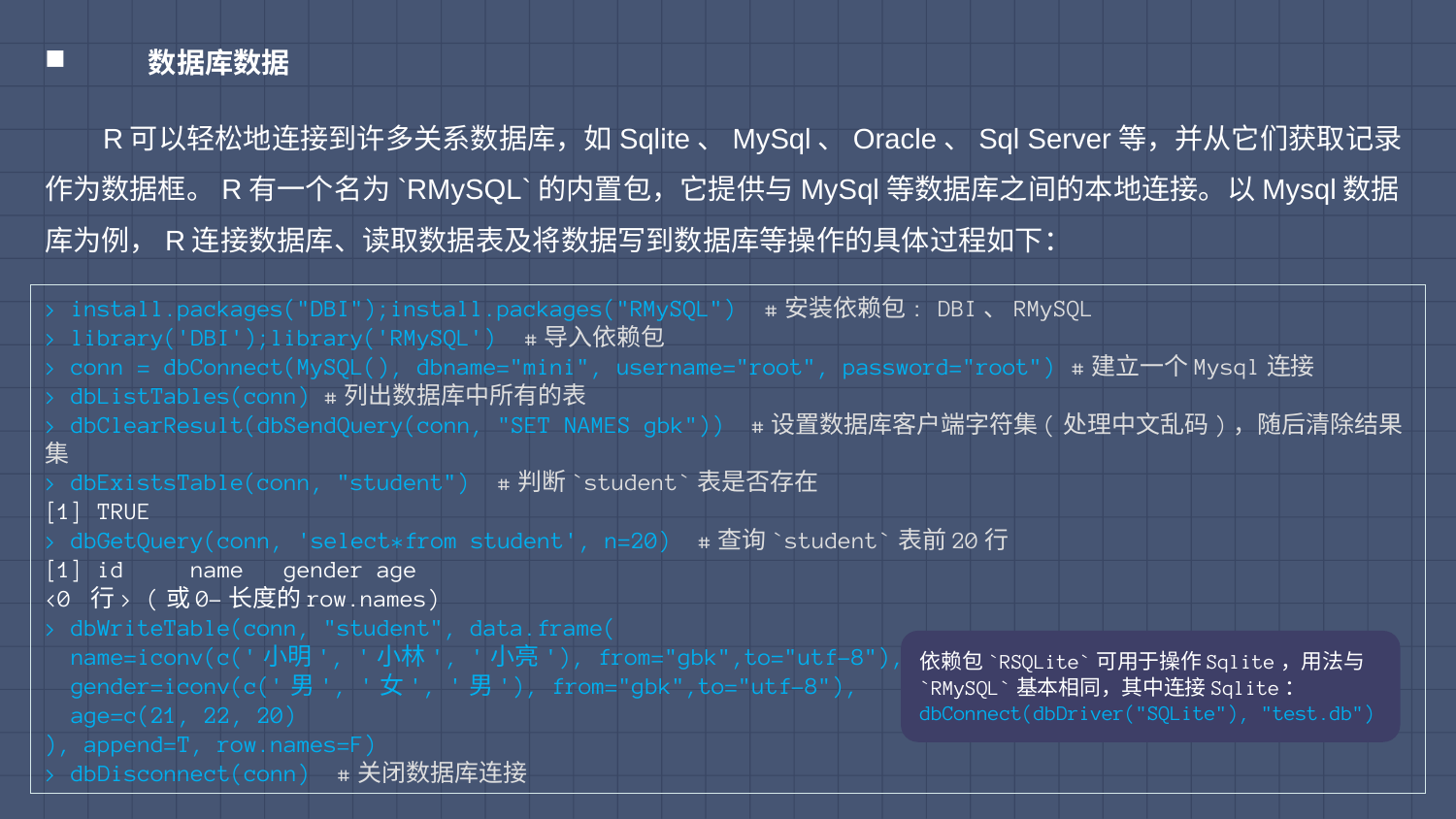

数据库数据
	R可以轻松地连接到许多关系数据库，如Sqlite、MySql、Oracle、Sql Server等，并从它们获取记录作为数据框。R有一个名为`RMySQL`的内置包，它提供与MySql等数据库之间的本地连接。以Mysql数据库为例，R连接数据库、读取数据表及将数据写到数据库等操作的具体过程如下：
> install.packages("DBI");install.packages("RMySQL")  #安装依赖包: DBI、RMySQL
> library('DBI');library('RMySQL')  #导入依赖包
> conn = dbConnect(MySQL(), dbname="mini", username="root", password="root") #建立一个Mysql连接
> dbListTables(conn) #列出数据库中所有的表
> dbClearResult(dbSendQuery(conn, "SET NAMES gbk"))  #设置数据库客户端字符集(处理中文乱码)，随后清除结果集
> dbExistsTable(conn, "student")  #判断`student`表是否存在
[1] TRUE
> dbGetQuery(conn, 'select*from student', n=20)  #查询`student`表前20行
[1] id     name   gender age
<0 行> (或0-长度的row.names)
> dbWriteTable(conn, "student", data.frame(
  name=iconv(c('小明', '小林', '小亮'), from="gbk",to="utf-8"),
  gender=iconv(c('男', '女', '男'), from="gbk",to="utf-8"),
  age=c(21, 22, 20)
), append=T, row.names=F)
> dbDisconnect(conn)  #关闭数据库连接
依赖包`RSQLite`可用于操作Sqlite，用法与`RMySQL`基本相同，其中连接Sqlite：dbConnect(dbDriver("SQLite"), "test.db")